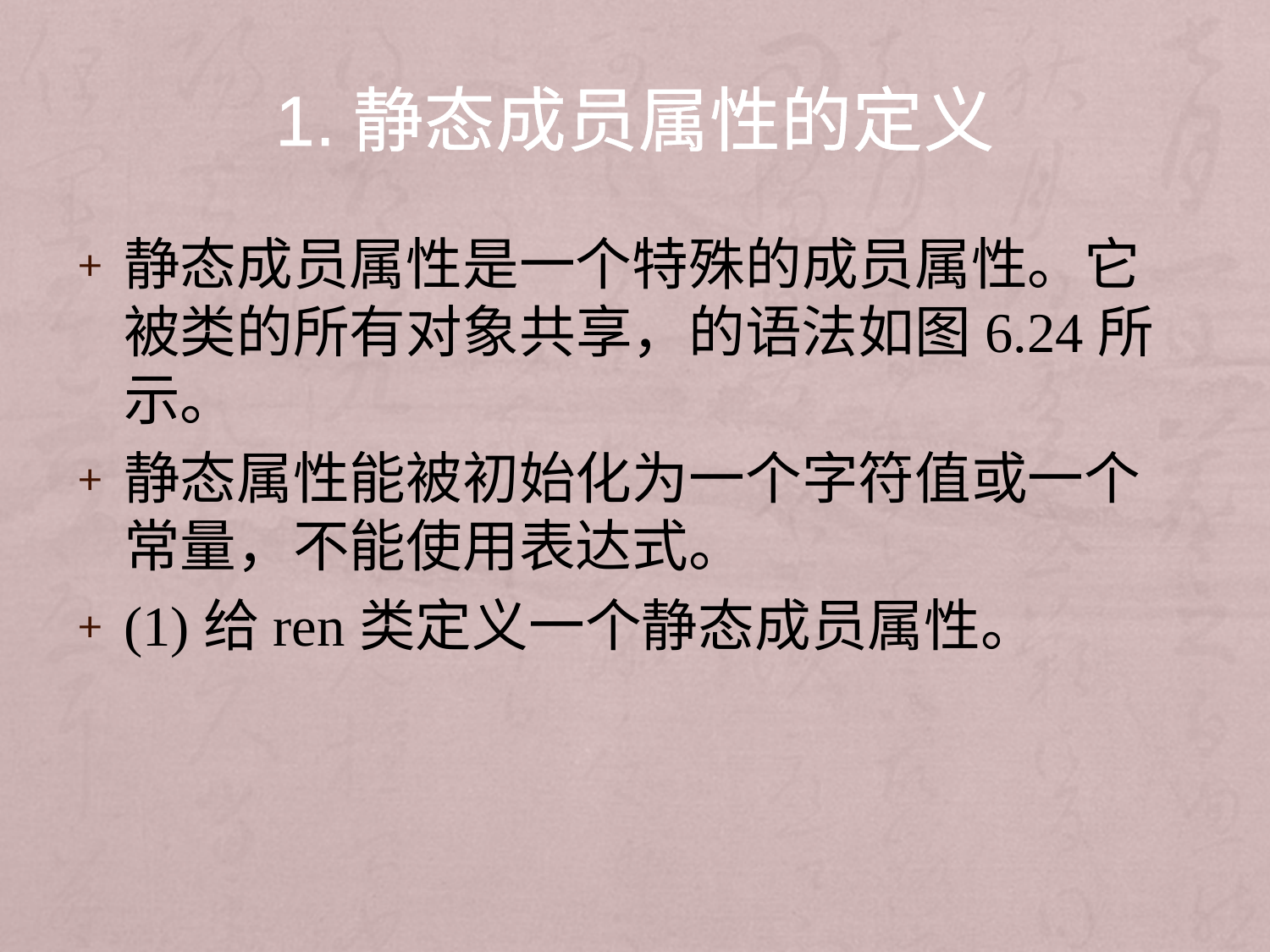

# 1.静态成员属性的定义
静态成员属性是一个特殊的成员属性。它被类的所有对象共享，的语法如图6.24所示。
静态属性能被初始化为一个字符值或一个常量，不能使用表达式。
(1)给ren类定义一个静态成员属性。